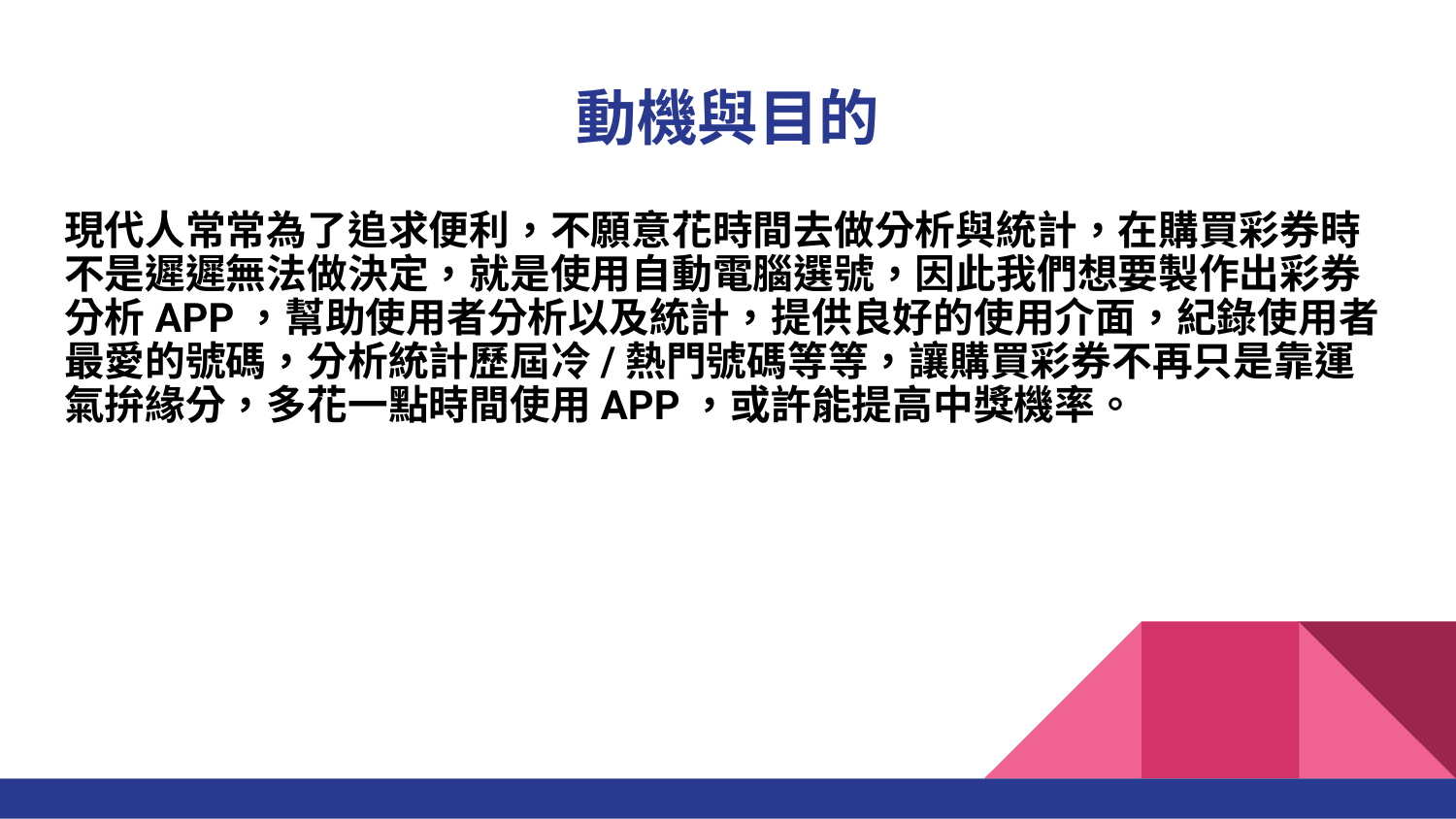

# 動機與目的
現代人常常為了追求便利，不願意花時間去做分析與統計，在購買彩券時不是遲遲無法做決定，就是使用自動電腦選號，因此我們想要製作出彩券分析APP，幫助使用者分析以及統計，提供良好的使用介面，紀錄使用者最愛的號碼，分析統計歷屆冷/熱門號碼等等，讓購買彩券不再只是靠運氣拚緣分，多花一點時間使用APP，或許能提高中獎機率。